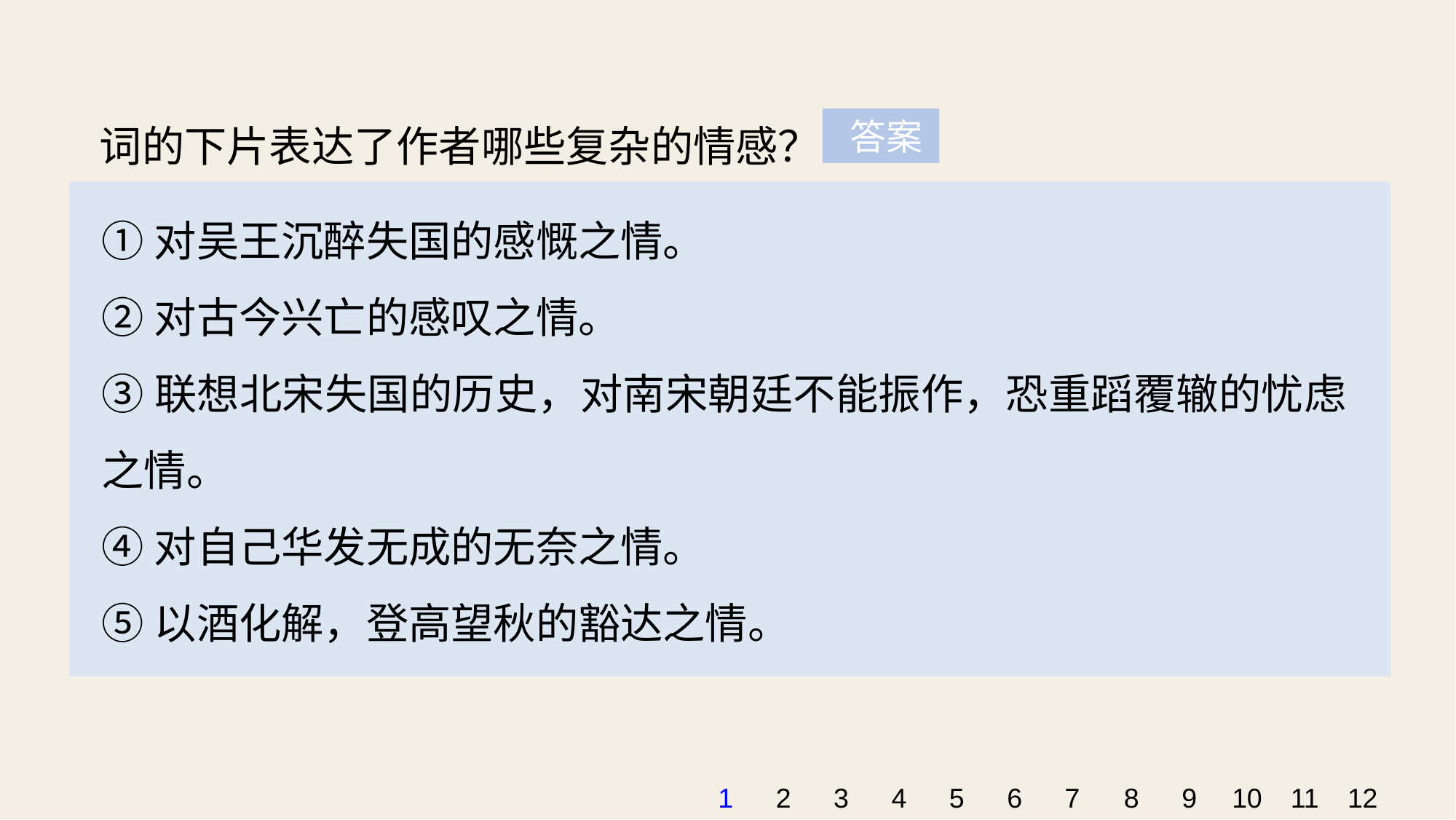

词的下片表达了作者哪些复杂的情感？
 答案
①对吴王沉醉失国的感慨之情。
②对古今兴亡的感叹之情。
③联想北宋失国的历史，对南宋朝廷不能振作，恐重蹈覆辙的忧虑之情。
④对自己华发无成的无奈之情。
⑤以酒化解，登高望秋的豁达之情。

1
2
3
4
5
6
7
8
9
10
11
12